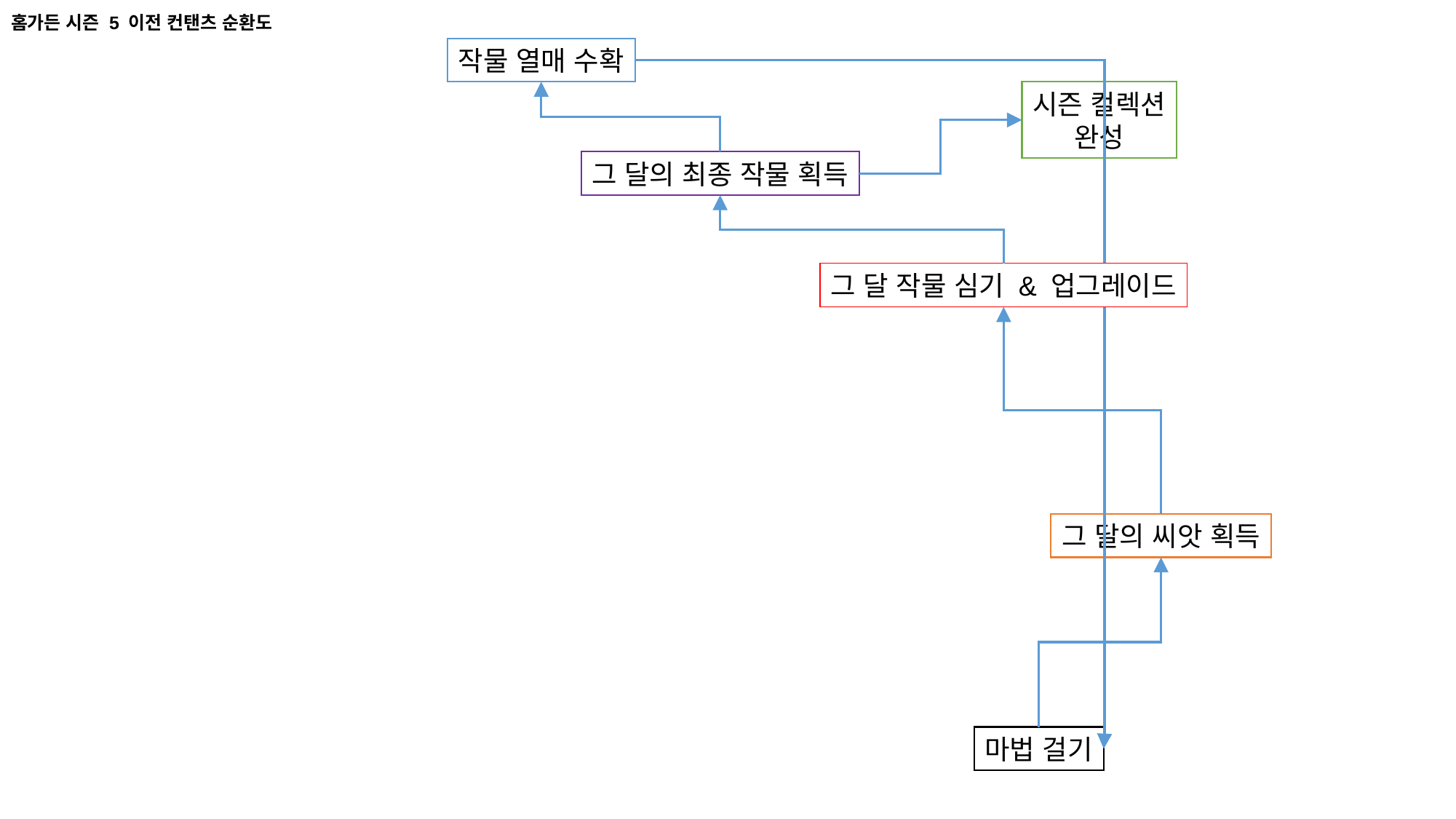

# 홈가든 시즌 5 이전 컨탠츠 순환도
작물 열매 수확
시즌 컬렉션
완성
그 달의 최종 작물 획득
그 달 작물 심기 & 업그레이드
그 달의 씨앗 획득
마법 걸기